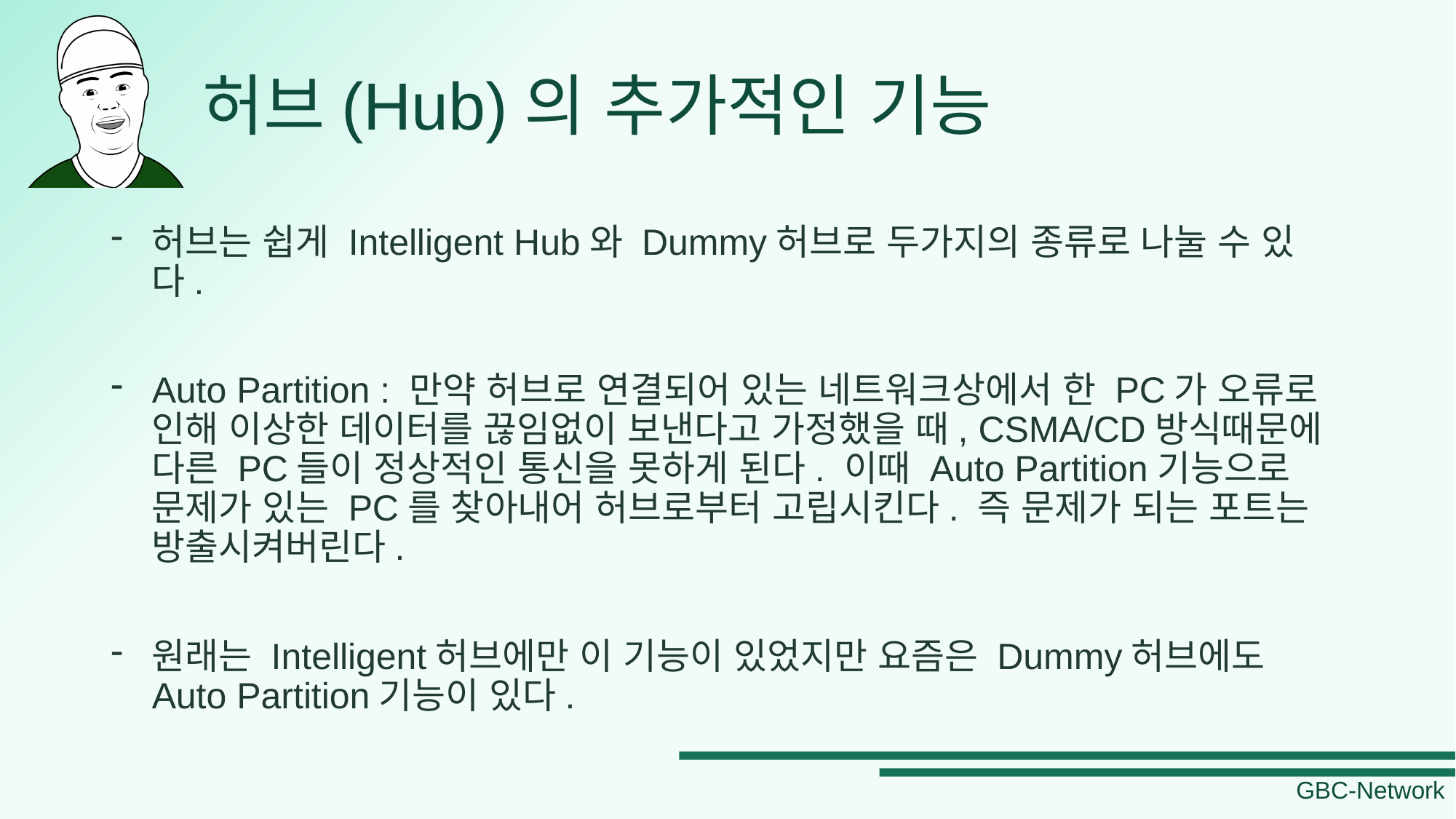

# 허브(Hub)의 추가적인 기능
허브는 쉽게 Intelligent Hub와 Dummy허브로 두가지의 종류로 나눌 수 있다.

Auto Partition : 만약 허브로 연결되어 있는 네트워크상에서 한 PC가 오류로 인해 이상한 데이터를 끊임없이 보낸다고 가정했을 때, CSMA/CD방식때문에 다른 PC들이 정상적인 통신을 못하게 된다. 이때 Auto Partition기능으로 문제가 있는 PC를 찾아내어 허브로부터 고립시킨다. 즉 문제가 되는 포트는 방출시켜버린다.

원래는 Intelligent허브에만 이 기능이 있었지만 요즘은 Dummy허브에도 Auto Partition기능이 있다.